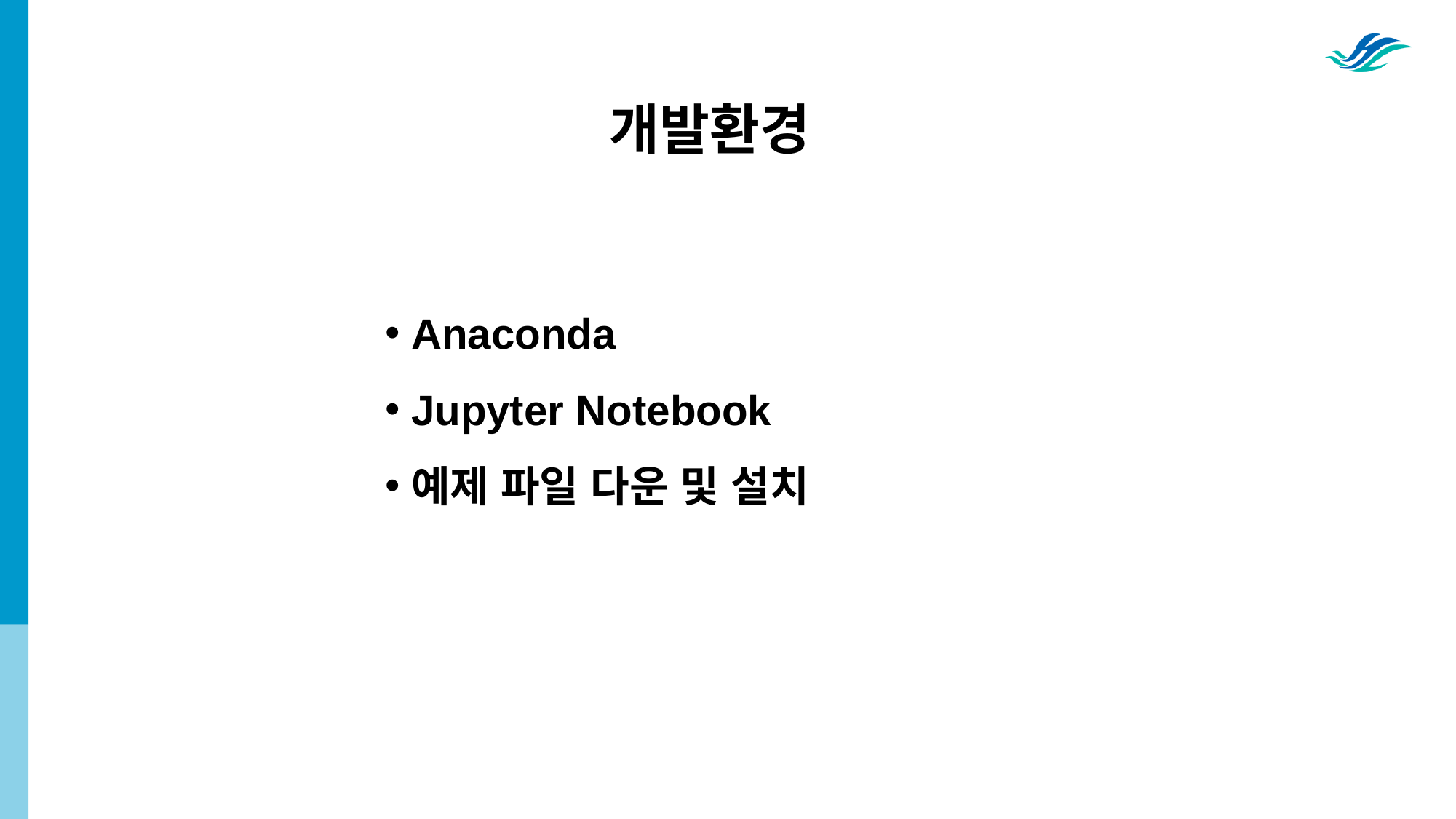

# 개발환경
Anaconda
Jupyter Notebook
예제 파일 다운 및 설치